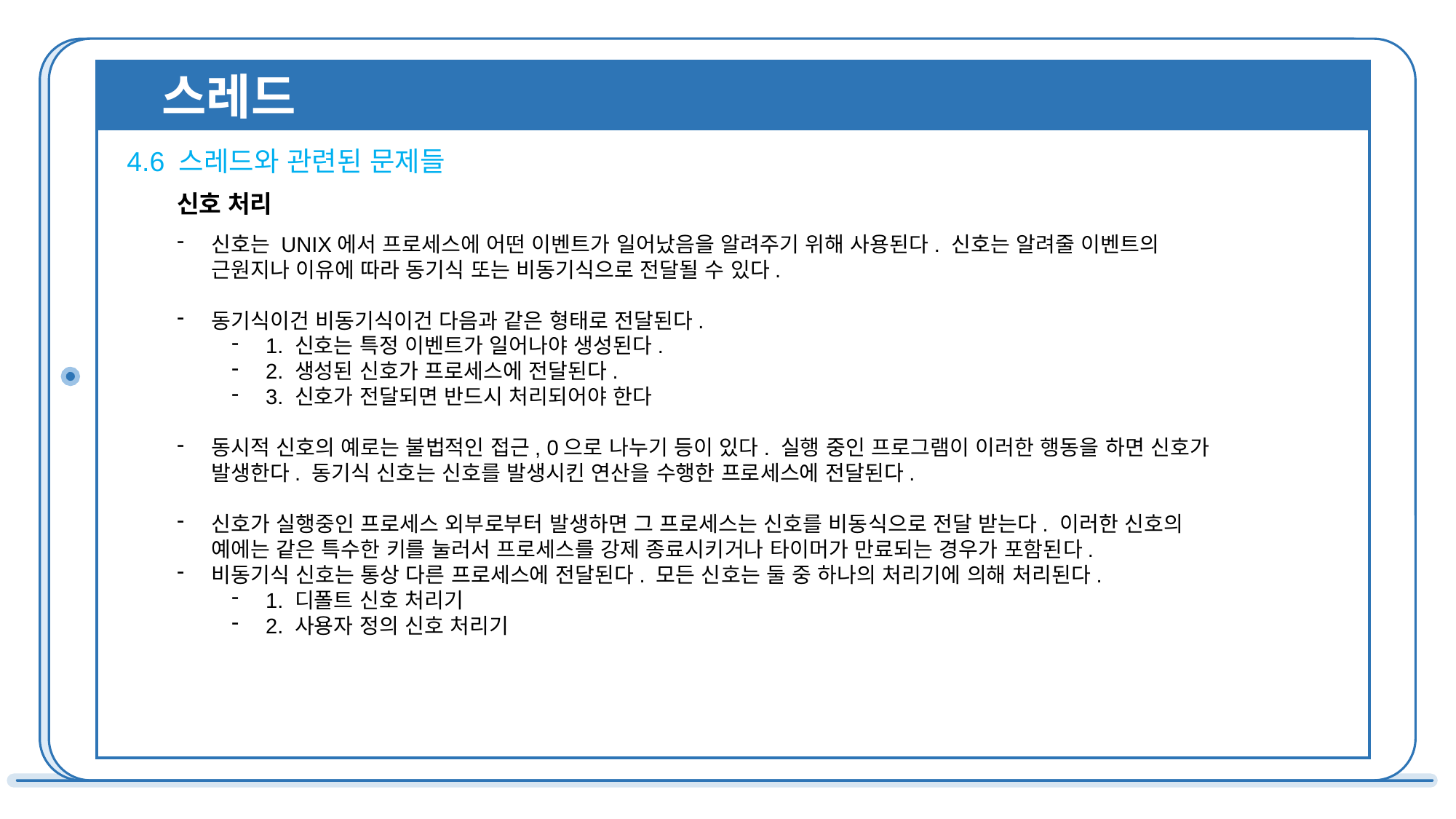

스레드

4.6 스레드와 관련된 문제들
신호 처리
신호는 UNIX에서 프로세스에 어떤 이벤트가 일어났음을 알려주기 위해 사용된다. 신호는 알려줄 이벤트의 근원지나 이유에 따라 동기식 또는 비동기식으로 전달될 수 있다.

동기식이건 비동기식이건 다음과 같은 형태로 전달된다.
1. 신호는 특정 이벤트가 일어나야 생성된다.
2. 생성된 신호가 프로세스에 전달된다.
3. 신호가 전달되면 반드시 처리되어야 한다

동시적 신호의 예로는 불법적인 접근, 0으로 나누기 등이 있다. 실행 중인 프로그램이 이러한 행동을 하면 신호가 발생한다. 동기식 신호는 신호를 발생시킨 연산을 수행한 프로세스에 전달된다.

신호가 실행중인 프로세스 외부로부터 발생하면 그 프로세스는 신호를 비동식으로 전달 받는다. 이러한 신호의 예에는 같은 특수한 키를 눌러서 프로세스를 강제 종료시키거나 타이머가 만료되는 경우가 포함된다.
비동기식 신호는 통상 다른 프로세스에 전달된다. 모든 신호는 둘 중 하나의 처리기에 의해 처리된다.
1. 디폴트 신호 처리기
2. 사용자 정의 신호 처리기